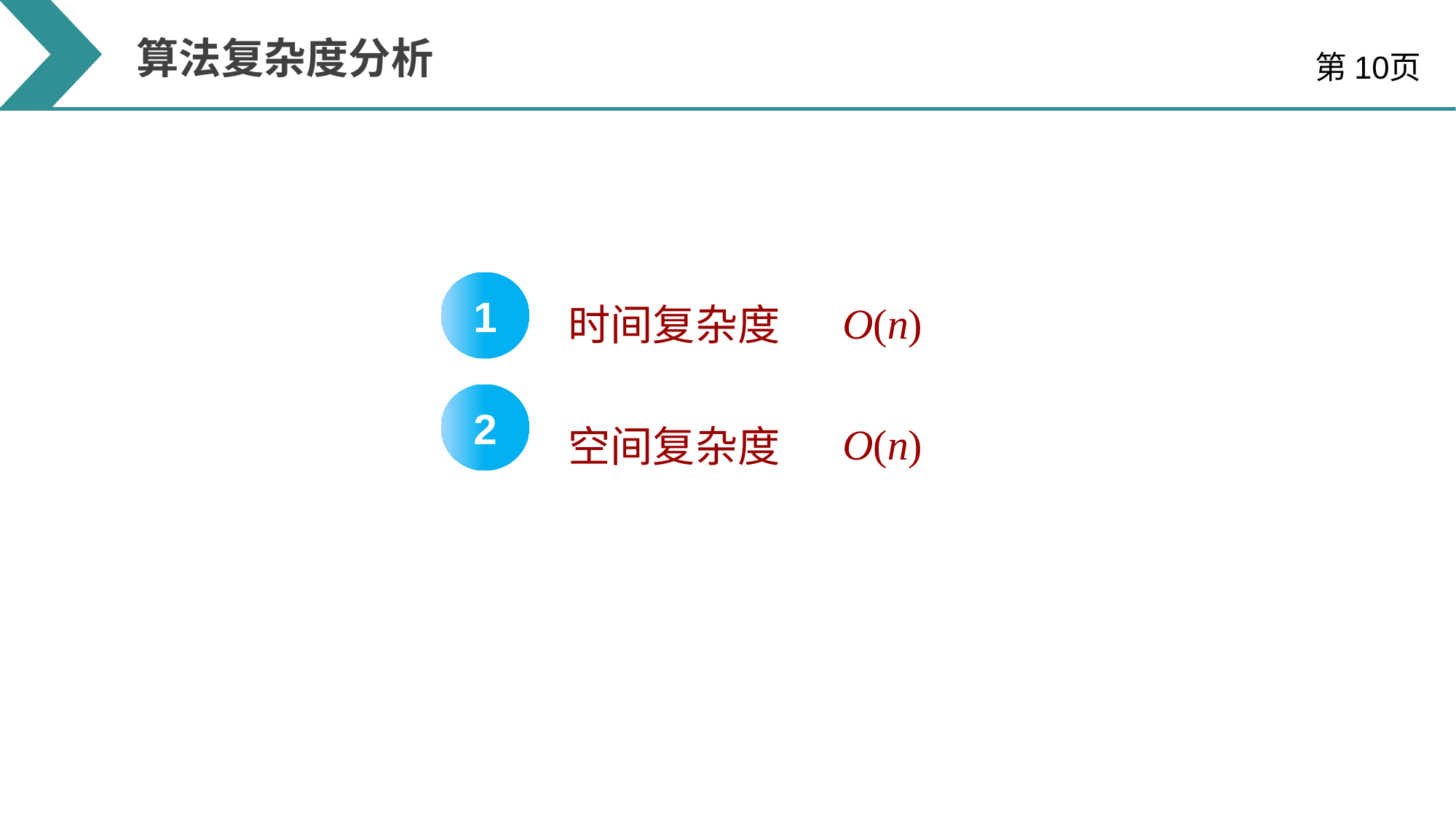

算法复杂度分析
第10页
O(n)
时间复杂度
1
2
O(n)
空间复杂度